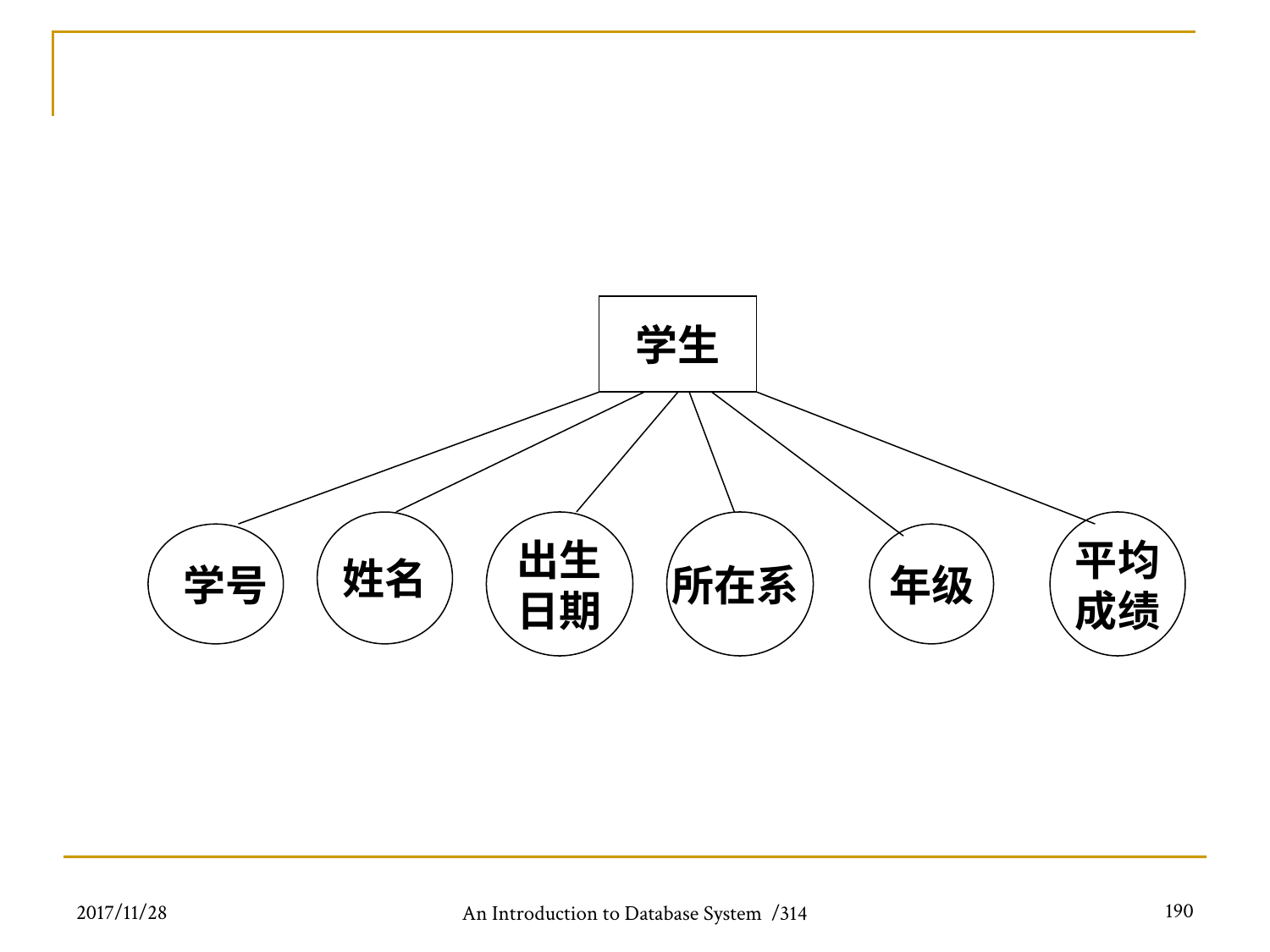

#
学生

姓名
出生
日期
所在系
平均
成绩
 学号
年级
2017/11/28
190
An Introduction to Database System  /314